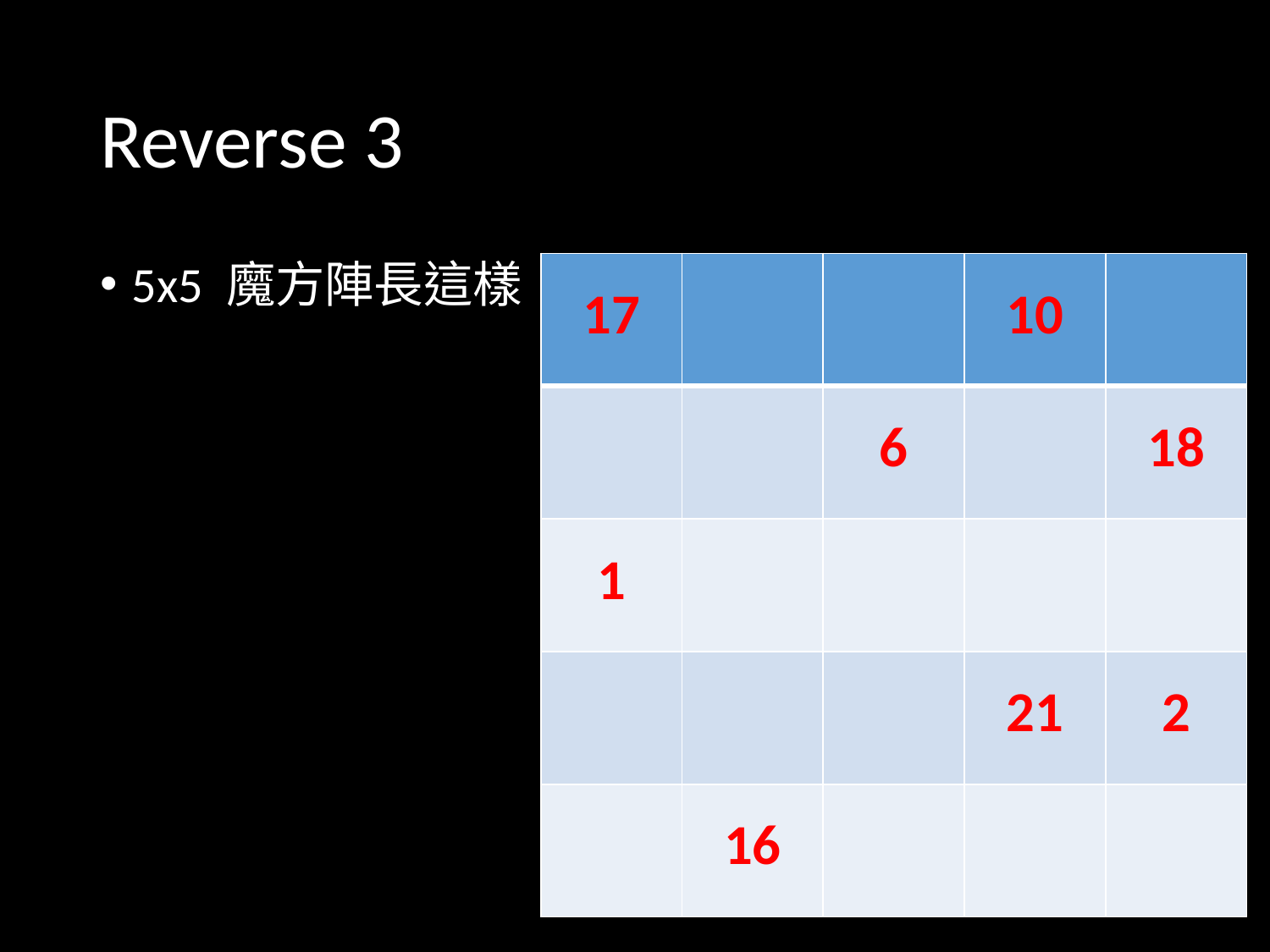

# Reverse 3
5x5 魔方陣長這樣
| 17 |  |  | 10 |  |
| --- | --- | --- | --- | --- |
|  |  | 6 |  | 18 |
| 1 |  |  |  |  |
|  |  |  | 21 | 2 |
|  | 16 |  |  |  |
50